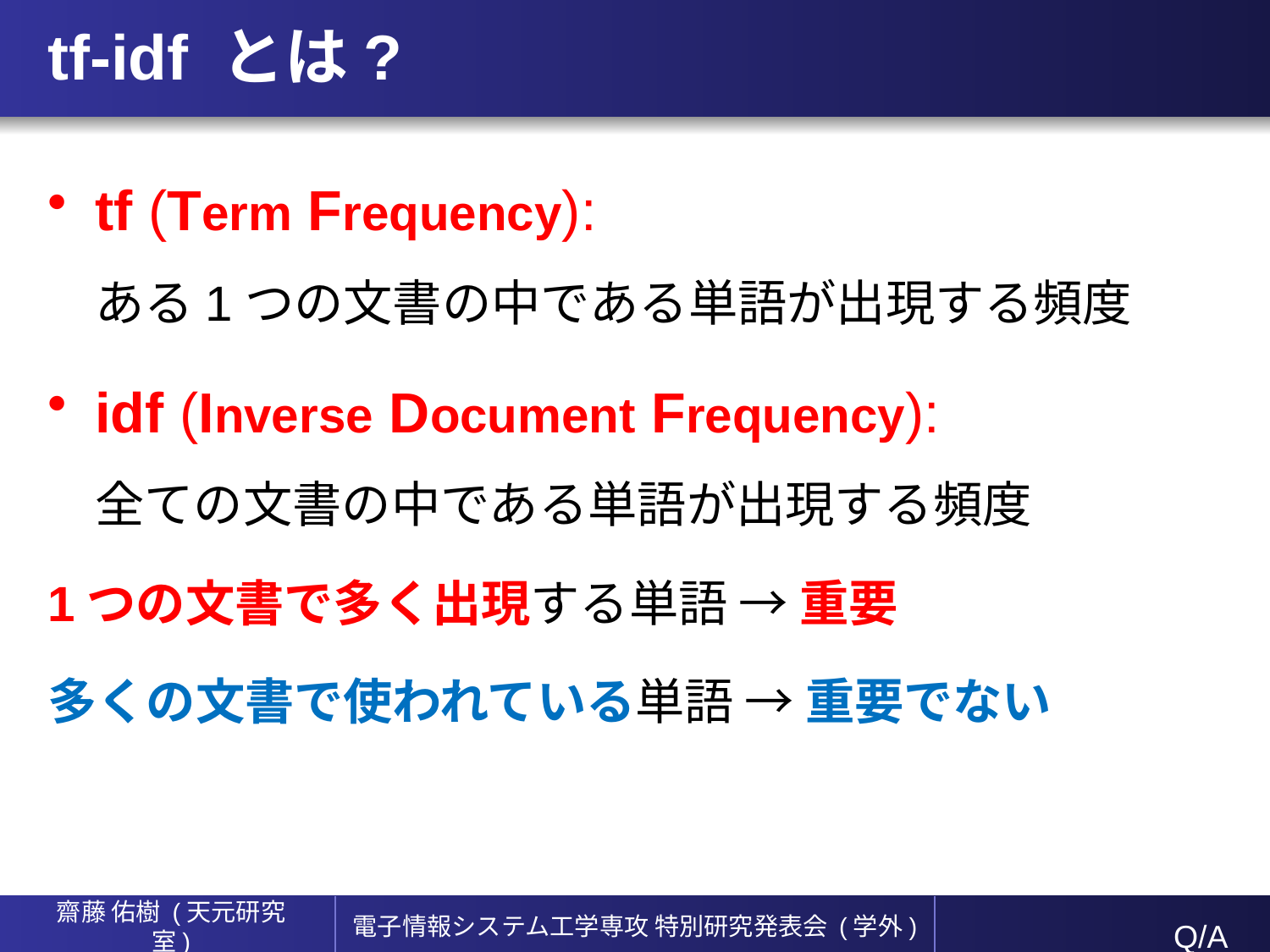

# tf-idf とは?
tf (Term Frequency):
ある1つの文書の中である単語が出現する頻度
idf (Inverse Document Frequency):
全ての文書の中である単語が出現する頻度
1つの文書で多く出現する単語 → 重要
多くの文書で使われている単語 → 重要でない
Q/A